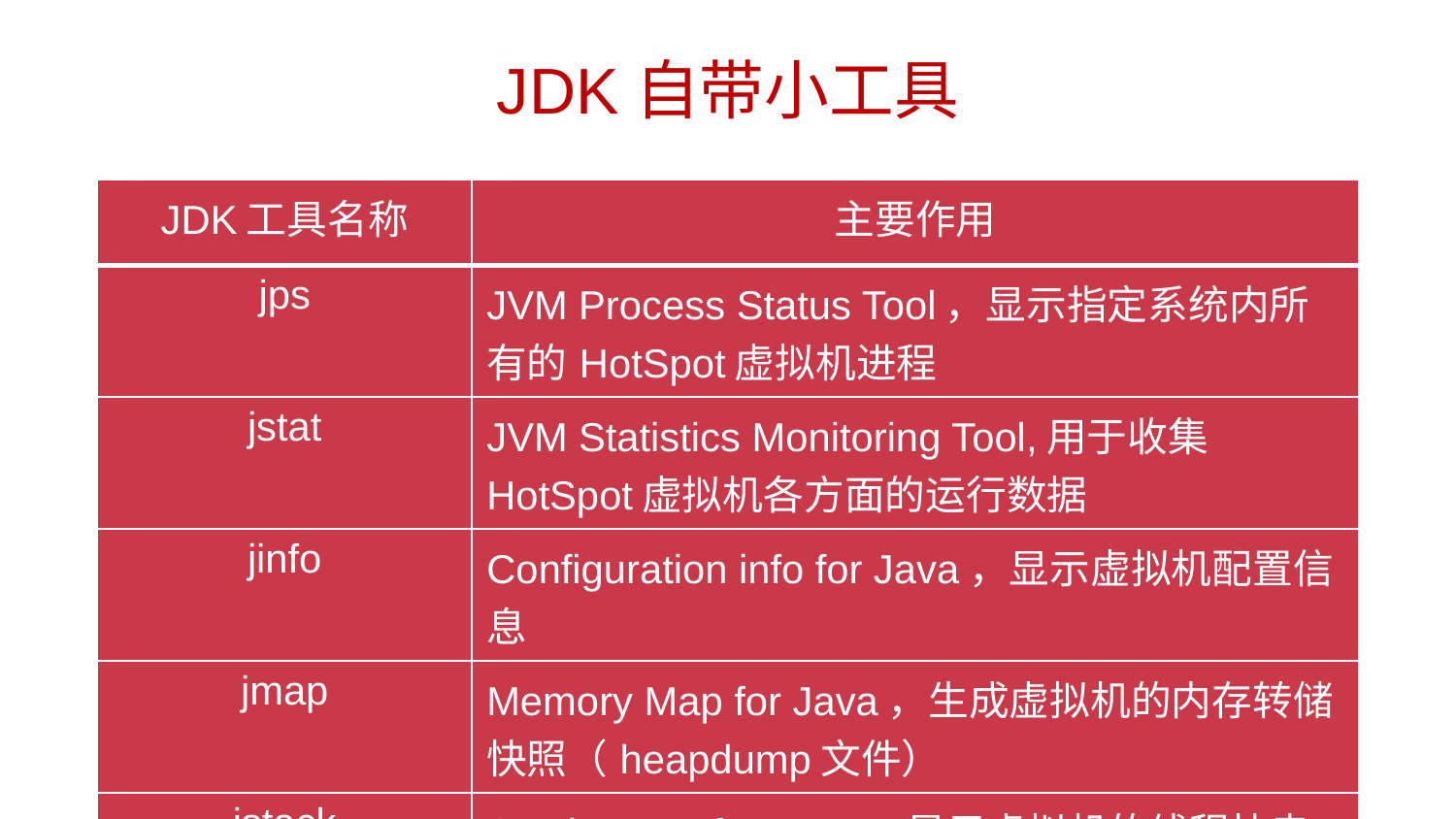

JDK自带小工具
| JDK工具名称 | 主要作用 |
| --- | --- |
| jps | JVM Process Status Tool，显示指定系统内所有的HotSpot虚拟机进程 |
| jstat | JVM Statistics Monitoring Tool,用于收集HotSpot虚拟机各方面的运行数据 |
| jinfo | Configuration info for Java，显示虚拟机配置信息 |
| jmap | Memory Map for Java，生成虚拟机的内存转储快照（heapdump文件） |
| jstack | Stack Trace for Java，显示虚拟机的线程快走 |